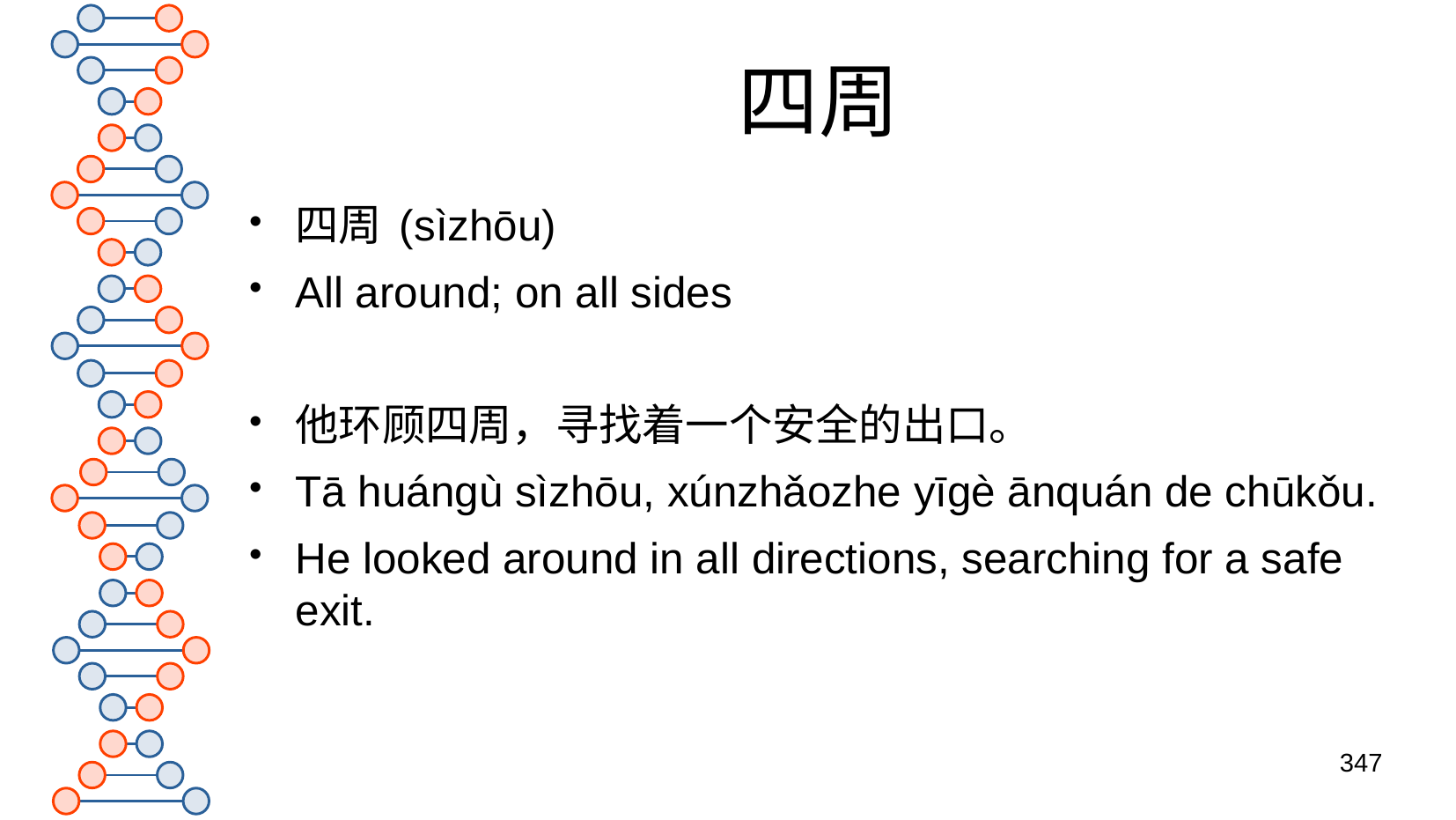

# 四周
四周 (sìzhōu)
All around; on all sides

他环顾四周，寻找着一个安全的出口。
Tā huángù sìzhōu, xúnzhǎozhe yīgè ānquán de chūkǒu.
He looked around in all directions, searching for a safe exit.

347